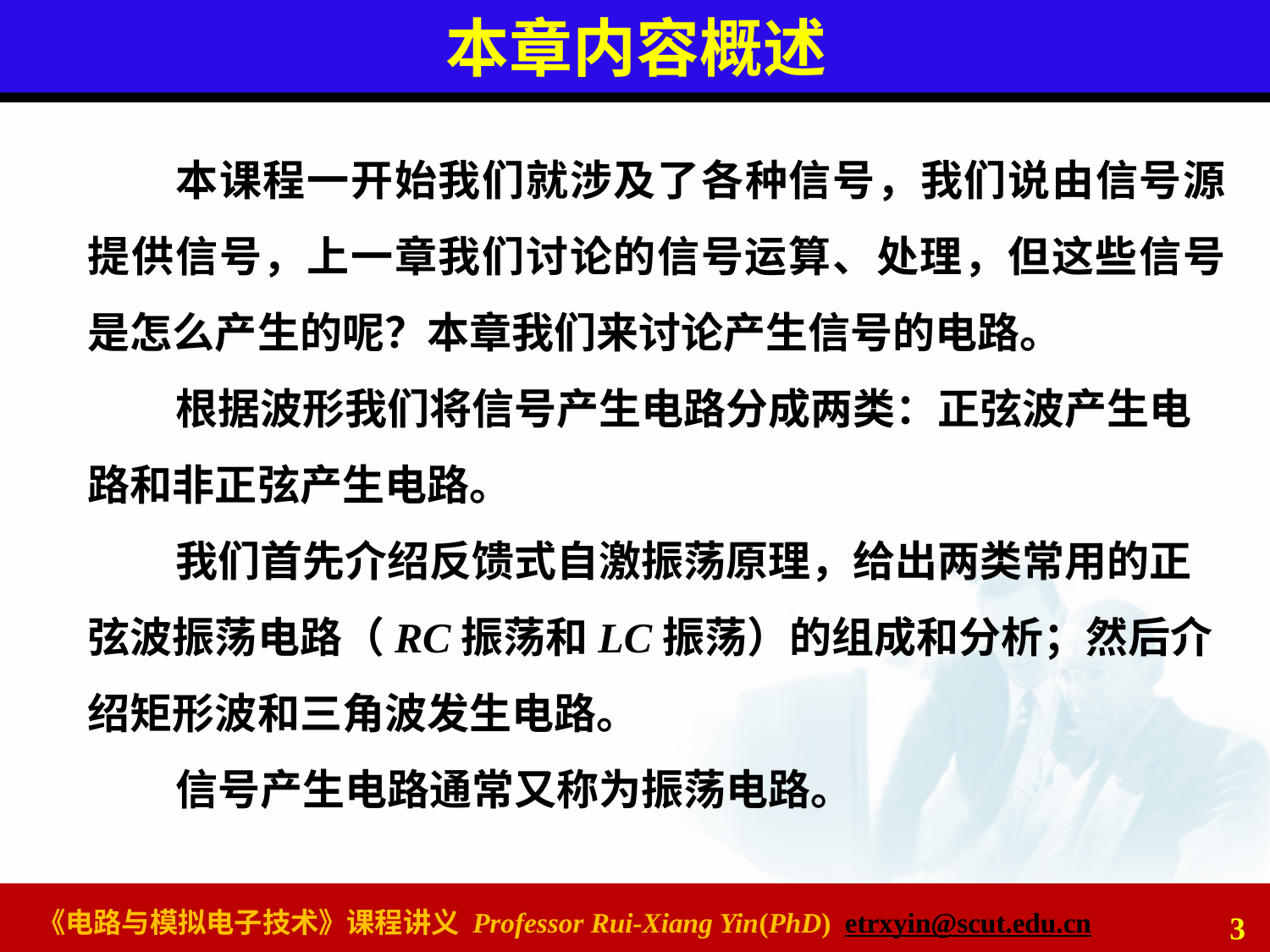

# 本章内容概述
本课程一开始我们就涉及了各种信号，我们说由信号源提供信号，上一章我们讨论的信号运算、处理，但这些信号是怎么产生的呢？本章我们来讨论产生信号的电路。
根据波形我们将信号产生电路分成两类：正弦波产生电路和非正弦产生电路。
我们首先介绍反馈式自激振荡原理，给出两类常用的正弦波振荡电路（RC振荡和LC振荡）的组成和分析；然后介绍矩形波和三角波发生电路。
信号产生电路通常又称为振荡电路。
3